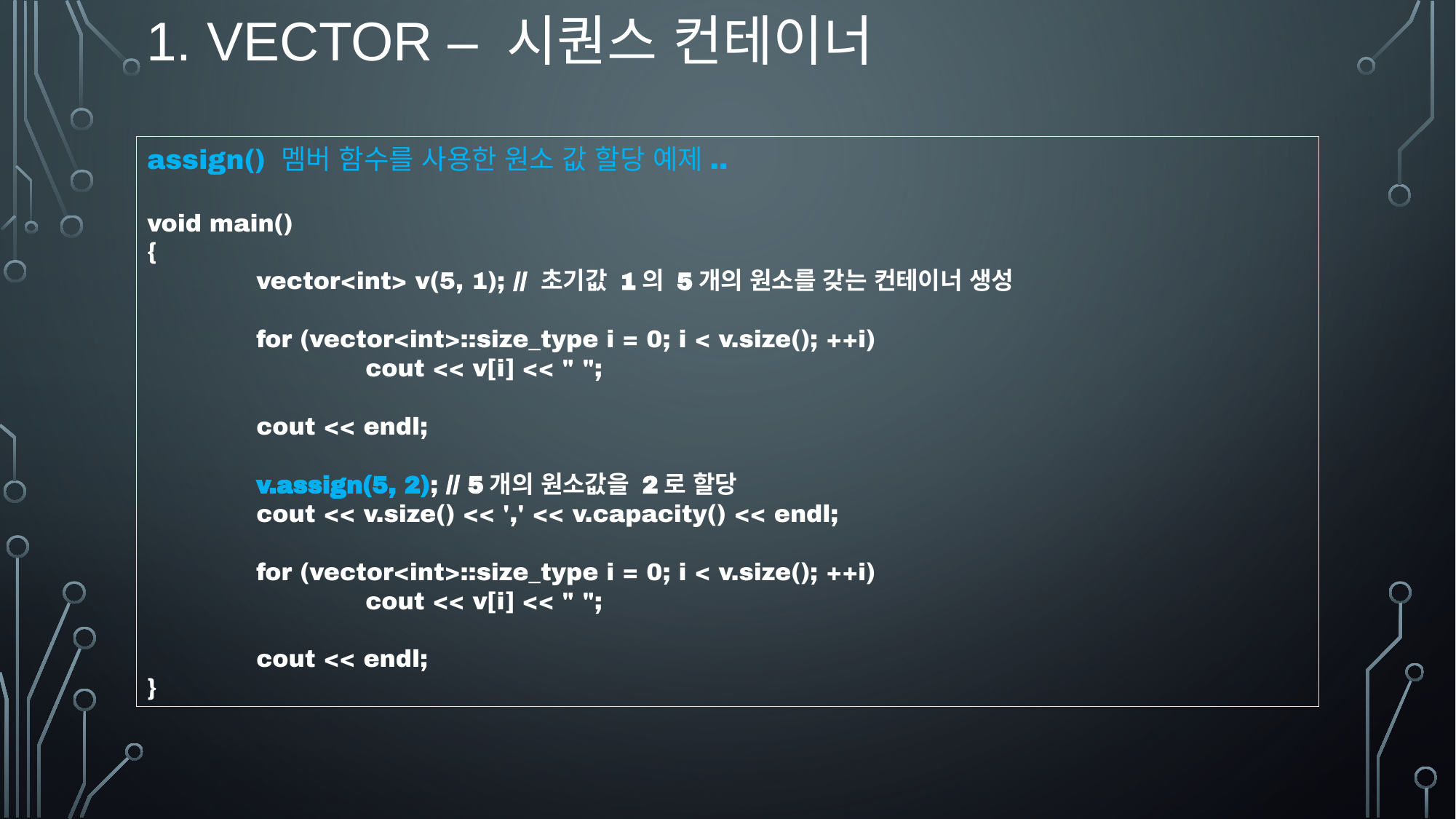

# 1. Vector – 시퀀스 컨테이너
assign() 멤버 함수를 사용한 원소 값 할당 예제..

void main()
{
	vector<int> v(5, 1); // 초기값 1의 5개의 원소를 갖는 컨테이너 생성

	for (vector<int>::size_type i = 0; i < v.size(); ++i)
		cout << v[i] << " ";

	cout << endl;

	v.assign(5, 2); // 5개의 원소값을 2로 할당
	cout << v.size() << ',' << v.capacity() << endl;

	for (vector<int>::size_type i = 0; i < v.size(); ++i)
		cout << v[i] << " ";

	cout << endl;
}